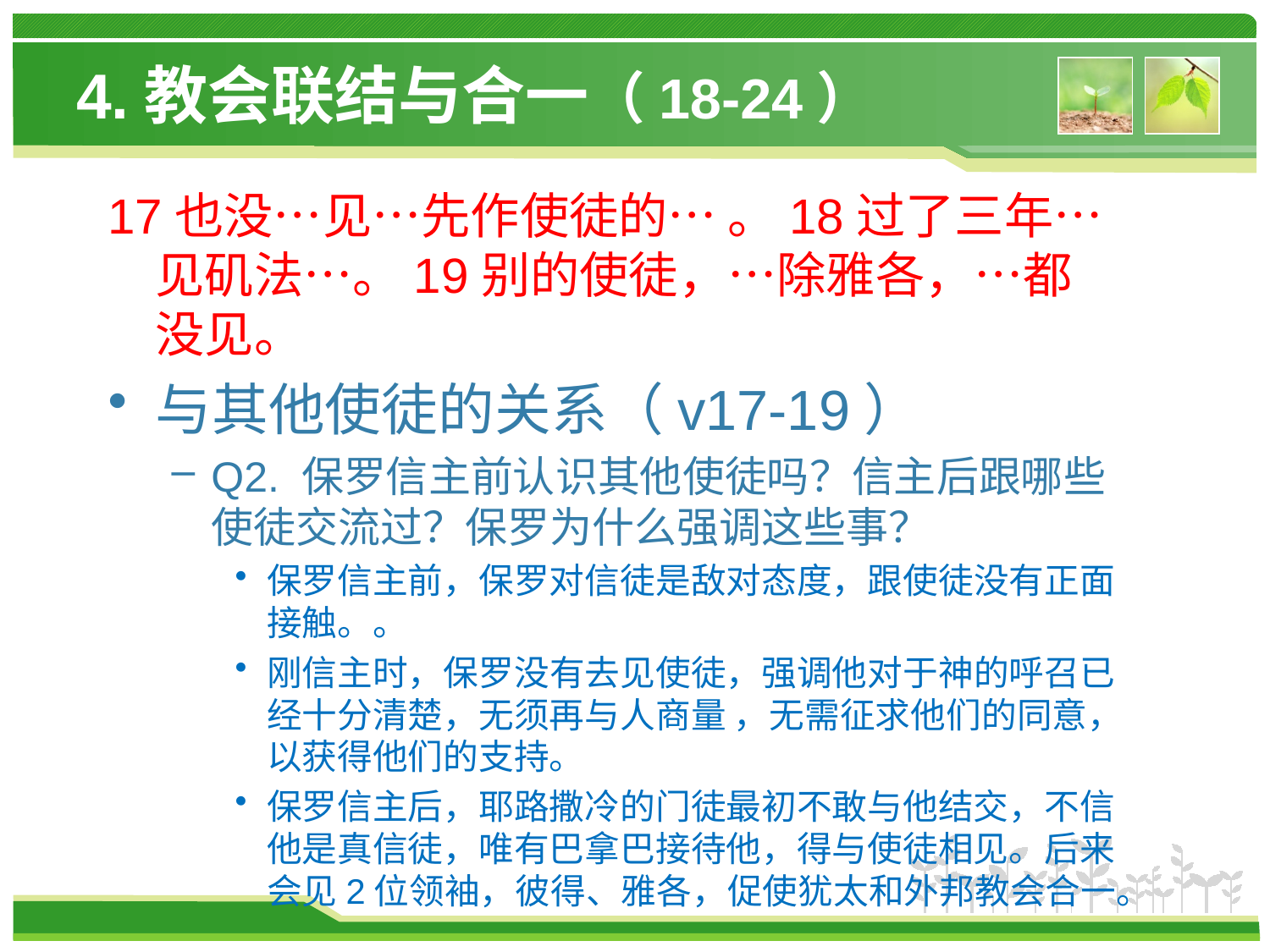

# 4.教会联结与合一（18-24）
17也没…见…先作使徒的… 。18过了三年…见矶法…。19别的使徒，…除雅各，…都没见。
与其他使徒的关系（v17-19）
Q2. 保罗信主前认识其他使徒吗？信主后跟哪些使徒交流过？保罗为什么强调这些事？
保罗信主前，保罗对信徒是敌对态度，跟使徒没有正面接触。。
刚信主时，保罗没有去见使徒，强调他对于神的呼召已经十分清楚，无须再与人商量 ，无需征求他们的同意，以获得他们的支持。
保罗信主后，耶路撒冷的门徒最初不敢与他结交，不信他是真信徒，唯有巴拿巴接待他，得与使徒相见。后来会见2位领袖，彼得、雅各，促使犹太和外邦教会合一。